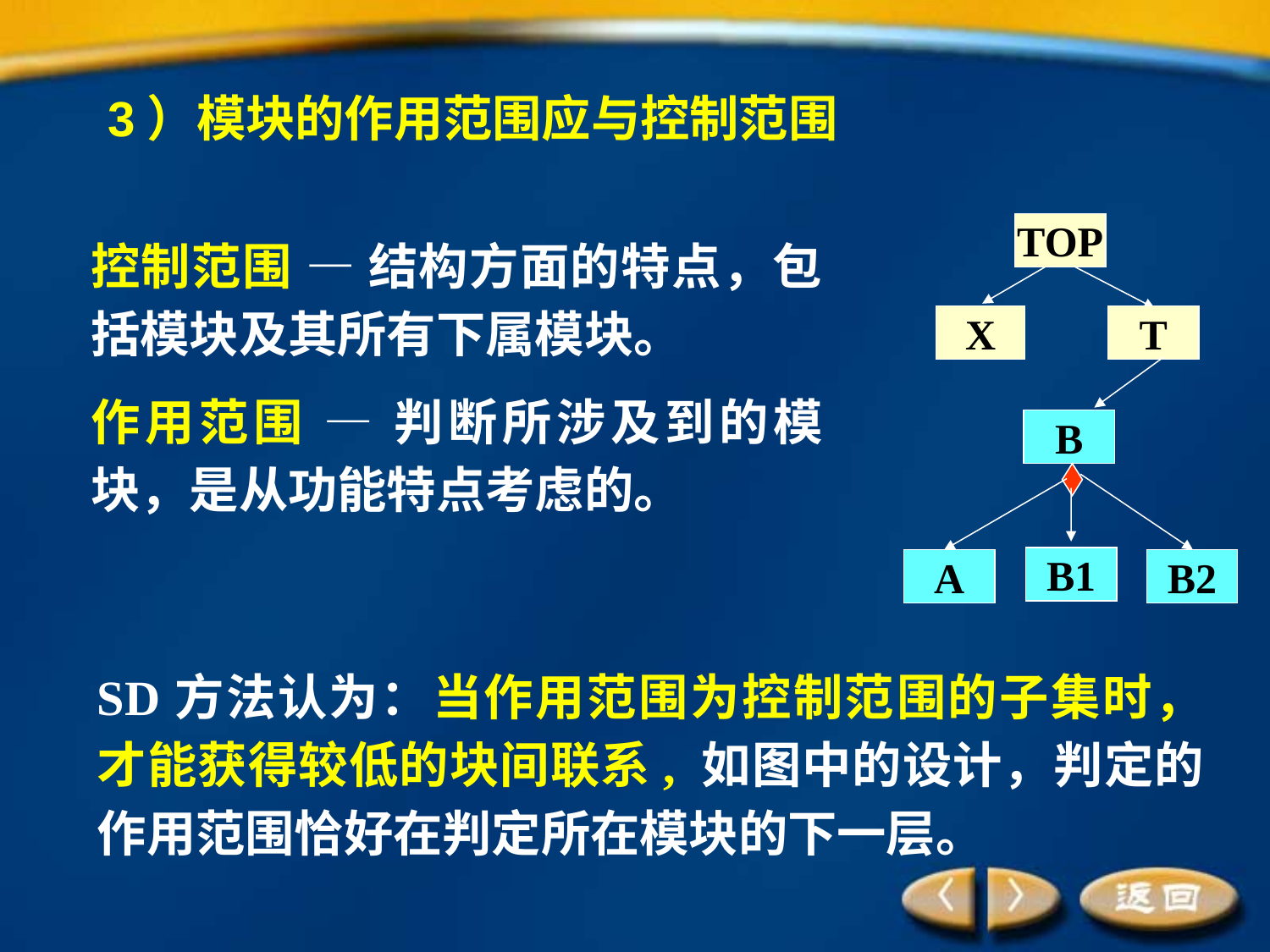

3）模块的作用范围应与控制范围
TOP

X
T

B

B1
A
B2
控制范围 — 结构方面的特点，包括模块及其所有下属模块。
作用范围 — 判断所涉及到的模块，是从功能特点考虑的。
SD方法认为：当作用范围为控制范围的子集时，才能获得较低的块间联系, 如图中的设计，判定的作用范围恰好在判定所在模块的下一层。